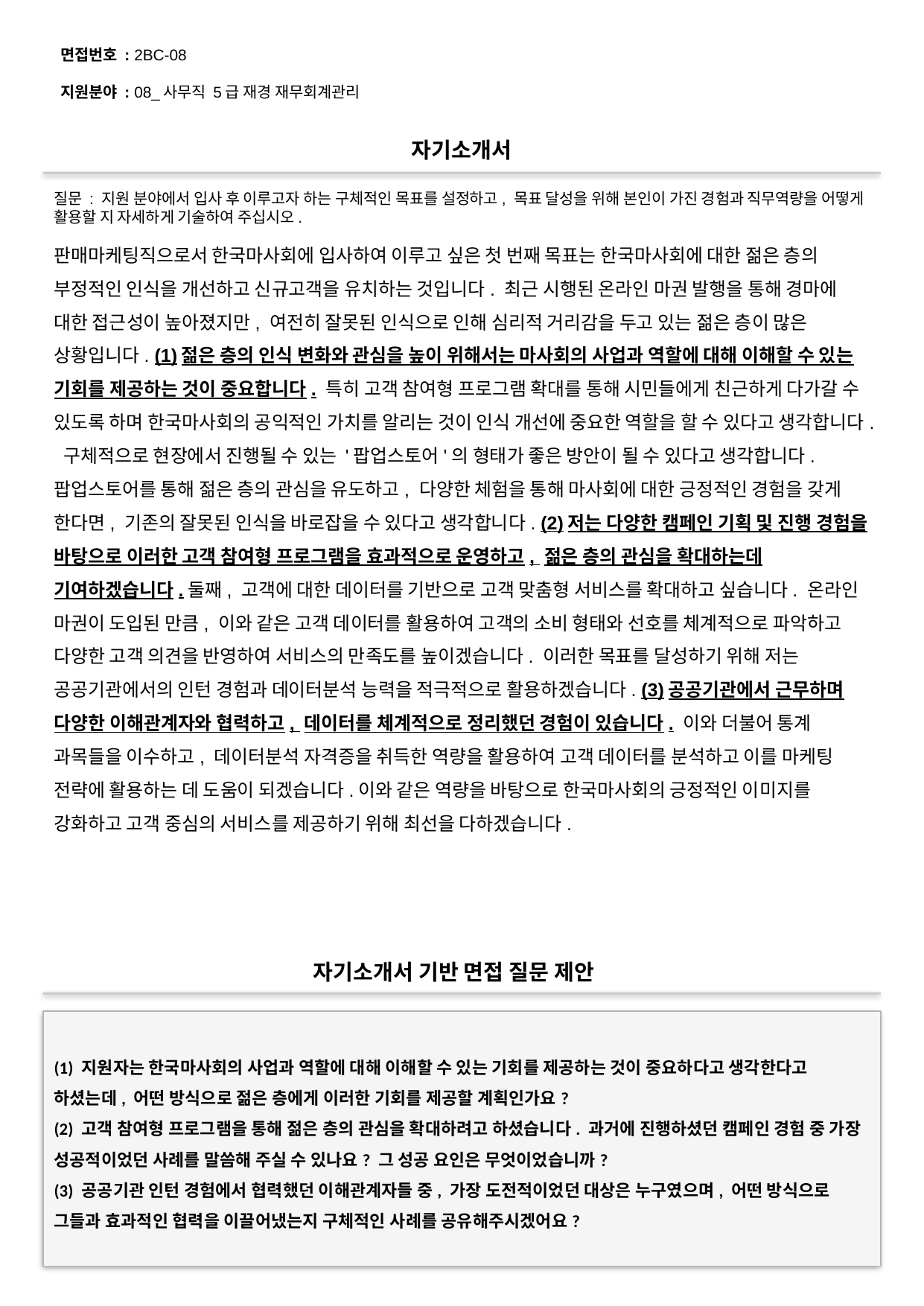

면접번호 : 2BC-08

지원분야 : 08_사무직 5급 재경 재무회계관리
#

자기소개서

질문 : 지원 분야에서 입사 후 이루고자 하는 구체적인 목표를 설정하고, 목표 달성을 위해 본인이 가진 경험과 직무역량을 어떻게 활용할 지 자세하게 기술하여 주십시오.

판매마케팅직으로서 한국마사회에 입사하여 이루고 싶은 첫 번째 목표는 한국마사회에 대한 젊은 층의 부정적인 인식을 개선하고 신규고객을 유치하는 것입니다. 최근 시행된 온라인 마권 발행을 통해 경마에 대한 접근성이 높아졌지만, 여전히 잘못된 인식으로 인해 심리적 거리감을 두고 있는 젊은 층이 많은 상황입니다. (1)젊은 층의 인식 변화와 관심을 높이 위해서는 마사회의 사업과 역할에 대해 이해할 수 있는 기회를 제공하는 것이 중요합니다. 특히 고객 참여형 프로그램 확대를 통해 시민들에게 친근하게 다가갈 수 있도록 하며 한국마사회의 공익적인 가치를 알리는 것이 인식 개선에 중요한 역할을 할 수 있다고 생각합니다. 구체적으로 현장에서 진행될 수 있는 '팝업스토어'의 형태가 좋은 방안이 될 수 있다고 생각합니다. 팝업스토어를 통해 젊은 층의 관심을 유도하고, 다양한 체험을 통해 마사회에 대한 긍정적인 경험을 갖게 한다면, 기존의 잘못된 인식을 바로잡을 수 있다고 생각합니다. (2)저는 다양한 캠페인 기획 및 진행 경험을 바탕으로 이러한 고객 참여형 프로그램을 효과적으로 운영하고, 젊은 층의 관심을 확대하는데 기여하겠습니다.둘째, 고객에 대한 데이터를 기반으로 고객 맞춤형 서비스를 확대하고 싶습니다. 온라인 마권이 도입된 만큼, 이와 같은 고객 데이터를 활용하여 고객의 소비 형태와 선호를 체계적으로 파악하고 다양한 고객 의견을 반영하여 서비스의 만족도를 높이겠습니다. 이러한 목표를 달성하기 위해 저는 공공기관에서의 인턴 경험과 데이터분석 능력을 적극적으로 활용하겠습니다. (3)공공기관에서 근무하며 다양한 이해관계자와 협력하고, 데이터를 체계적으로 정리했던 경험이 있습니다. 이와 더불어 통계 과목들을 이수하고, 데이터분석 자격증을 취득한 역량을 활용하여 고객 데이터를 분석하고 이를 마케팅 전략에 활용하는 데 도움이 되겠습니다.이와 같은 역량을 바탕으로 한국마사회의 긍정적인 이미지를 강화하고 고객 중심의 서비스를 제공하기 위해 최선을 다하겠습니다.

자기소개서 기반 면접 질문 제안

(1) 지원자는 한국마사회의 사업과 역할에 대해 이해할 수 있는 기회를 제공하는 것이 중요하다고 생각한다고 하셨는데, 어떤 방식으로 젊은 층에게 이러한 기회를 제공할 계획인가요?
(2) 고객 참여형 프로그램을 통해 젊은 층의 관심을 확대하려고 하셨습니다. 과거에 진행하셨던 캠페인 경험 중 가장 성공적이었던 사례를 말씀해 주실 수 있나요? 그 성공 요인은 무엇이었습니까?
(3) 공공기관 인턴 경험에서 협력했던 이해관계자들 중, 가장 도전적이었던 대상은 누구였으며, 어떤 방식으로 그들과 효과적인 협력을 이끌어냈는지 구체적인 사례를 공유해주시겠어요?